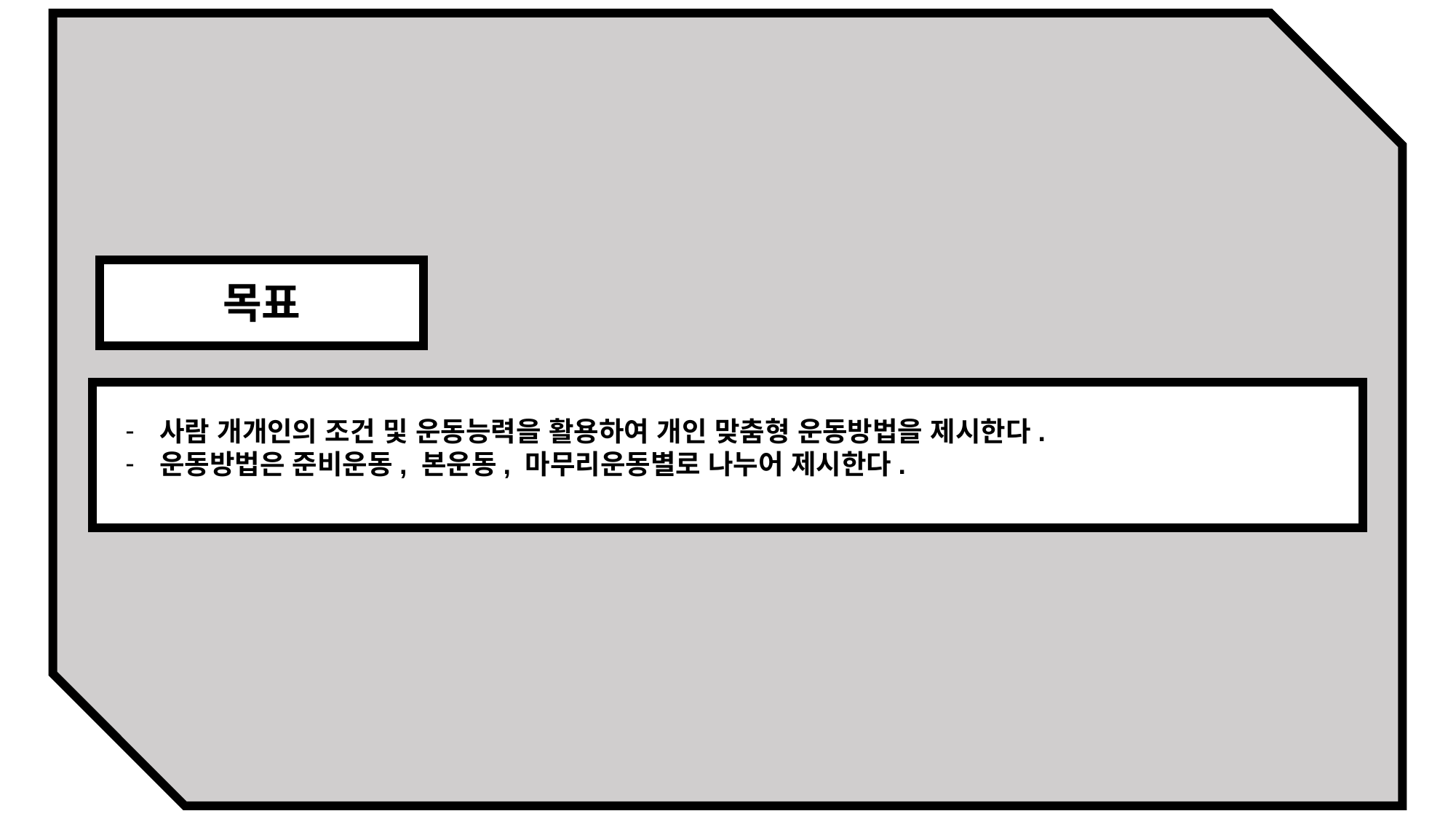

목표

사람 개개인의 조건 및 운동능력을 활용하여 개인 맞춤형 운동방법을 제시한다.
운동방법은 준비운동, 본운동, 마무리운동별로 나누어 제시한다.